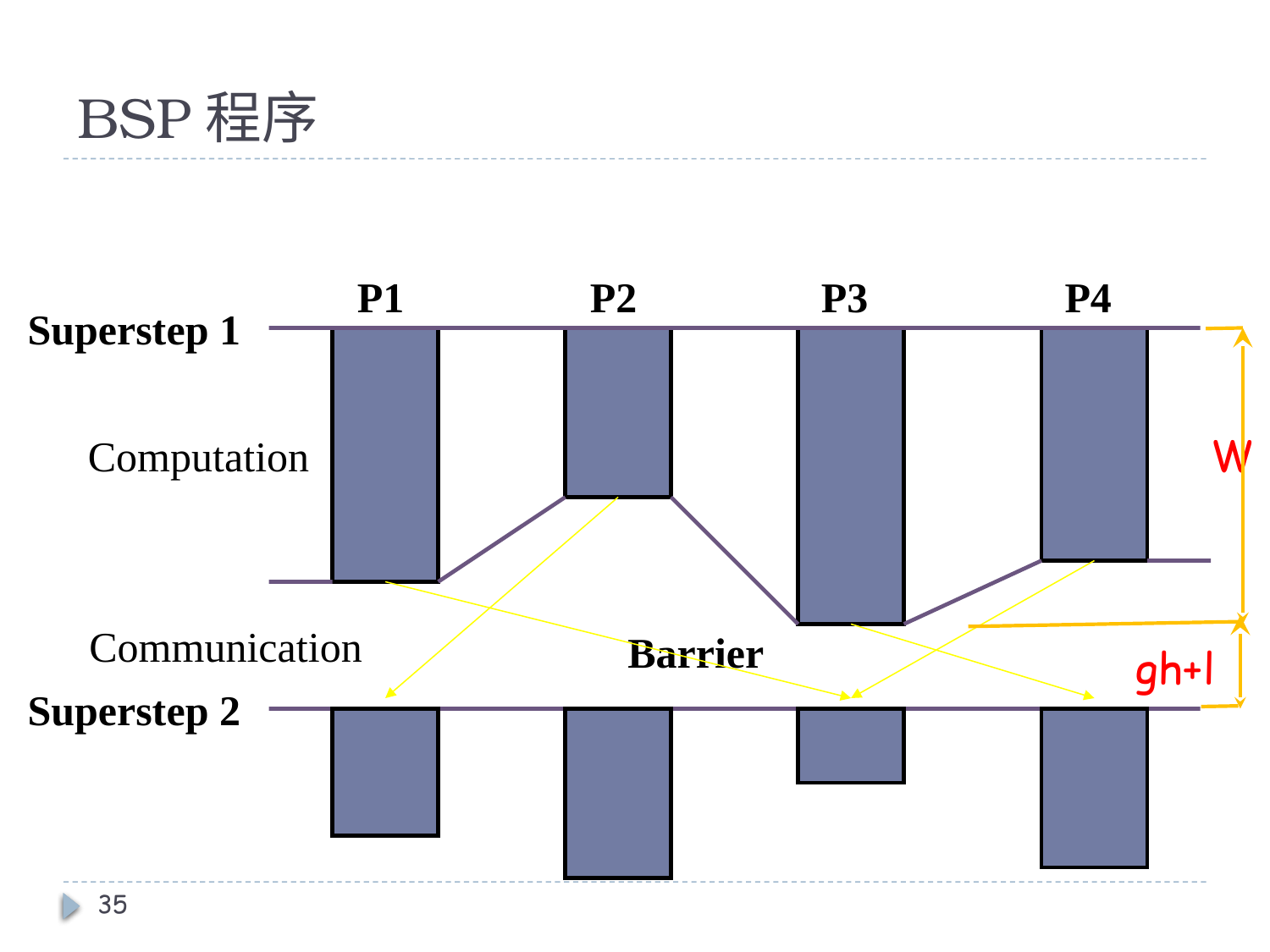

# BSP程序
P1
P2
P3
P4
Superstep 1

Computation
W

Communication
Barrier

gh+l
Superstep 2

35